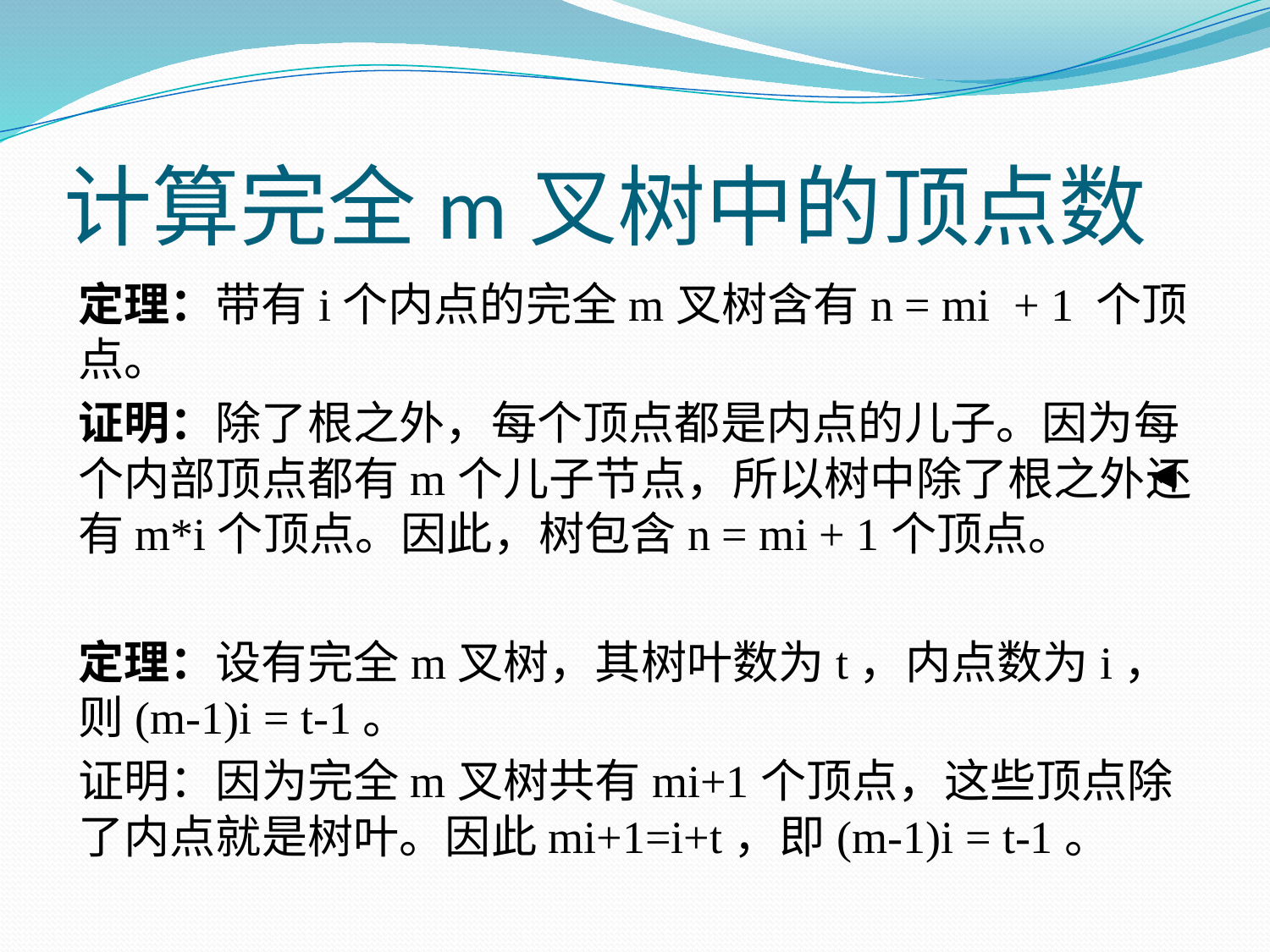

# 计算完全m叉树中的顶点数
定理：带有i个内点的完全m叉树含有n = mi  + 1 个顶点。
证明：除了根之外，每个顶点都是内点的儿子。因为每个内部顶点都有m个儿子节点，所以树中除了根之外还有m*i个顶点。因此，树包含n = mi + 1个顶点。

定理：设有完全m叉树，其树叶数为t，内点数为i，则(m-1)i = t-1。
证明：因为完全m叉树共有mi+1个顶点，这些顶点除了内点就是树叶。因此mi+1=i+t，即(m-1)i = t-1。